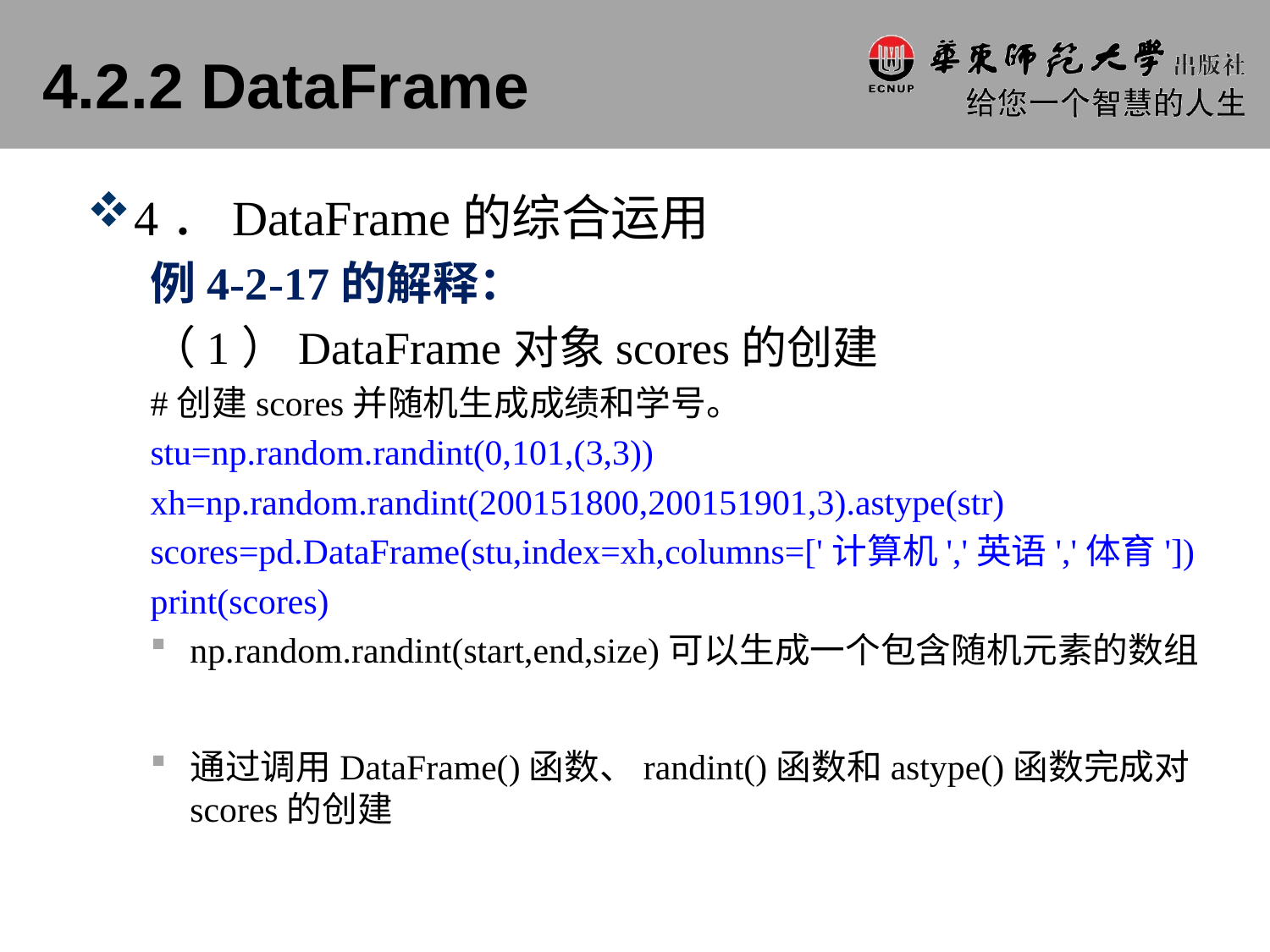

# 4.2.2 DataFrame
4．DataFrame的综合运用
例4-2-17的解释：
（1）DataFrame对象scores的创建
#创建scores并随机生成成绩和学号。
stu=np.random.randint(0,101,(3,3))
xh=np.random.randint(200151800,200151901,3).astype(str)
scores=pd.DataFrame(stu,index=xh,columns=['计算机','英语','体育'])
print(scores)
np.random.randint(start,end,size)可以生成一个包含随机元素的数组

通过调用DataFrame()函数、randint()函数和astype()函数完成对scores的创建